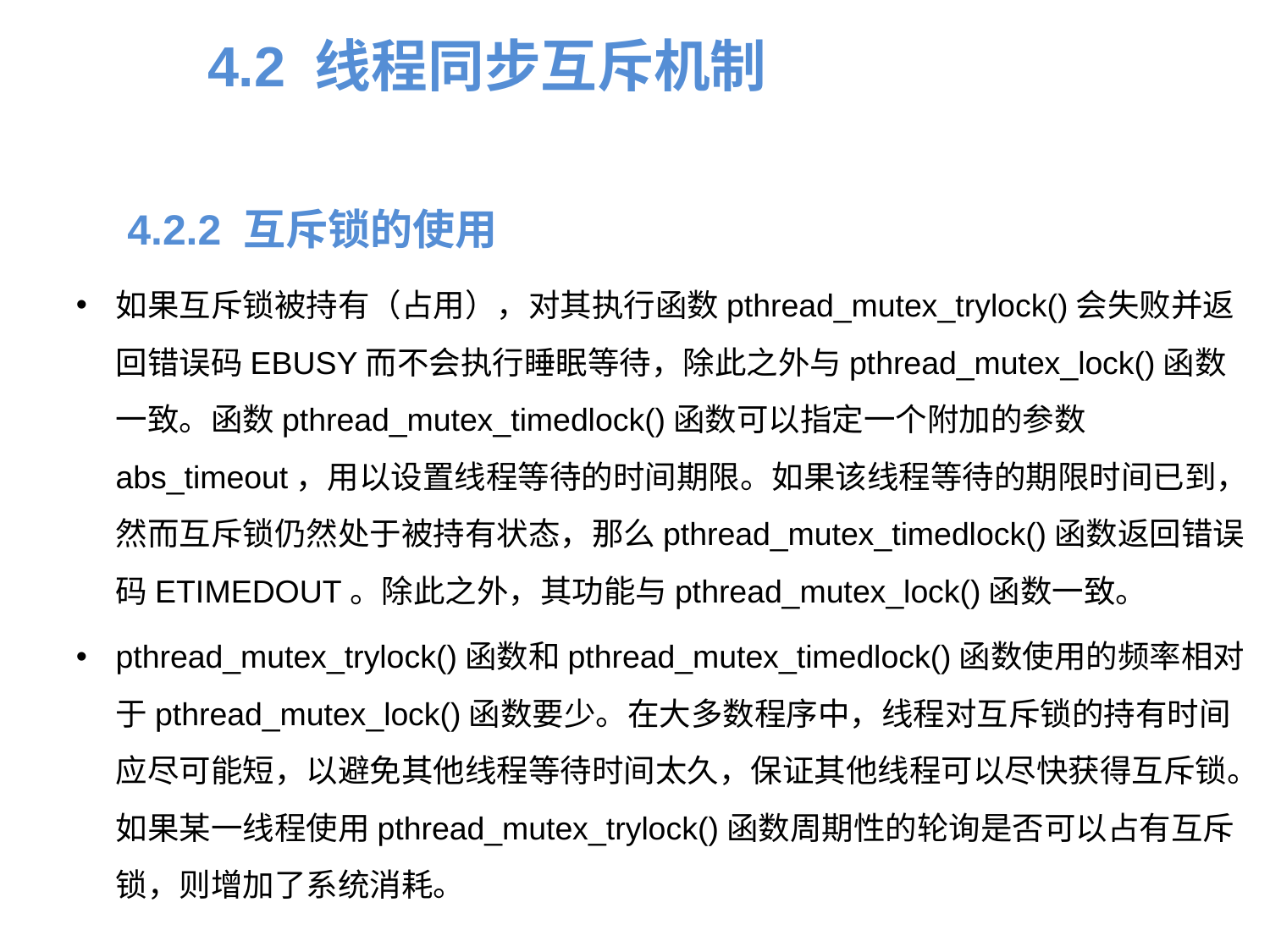

4.2 线程同步互斥机制
4.2.2 互斥锁的使用
如果互斥锁被持有（占用），对其执行函数pthread_mutex_trylock()会失败并返回错误码EBUSY而不会执行睡眠等待，除此之外与pthread_mutex_lock()函数一致。函数pthread_mutex_timedlock()函数可以指定一个附加的参数abs_timeout，用以设置线程等待的时间期限。如果该线程等待的期限时间已到，然而互斥锁仍然处于被持有状态，那么pthread_mutex_timedlock()函数返回错误码ETIMEDOUT。除此之外，其功能与pthread_mutex_lock()函数一致。
pthread_mutex_trylock()函数和pthread_mutex_timedlock()函数使用的频率相对于pthread_mutex_lock()函数要少。在大多数程序中，线程对互斥锁的持有时间应尽可能短，以避免其他线程等待时间太久，保证其他线程可以尽快获得互斥锁。如果某一线程使用pthread_mutex_trylock()函数周期性的轮询是否可以占有互斥锁，则增加了系统消耗。